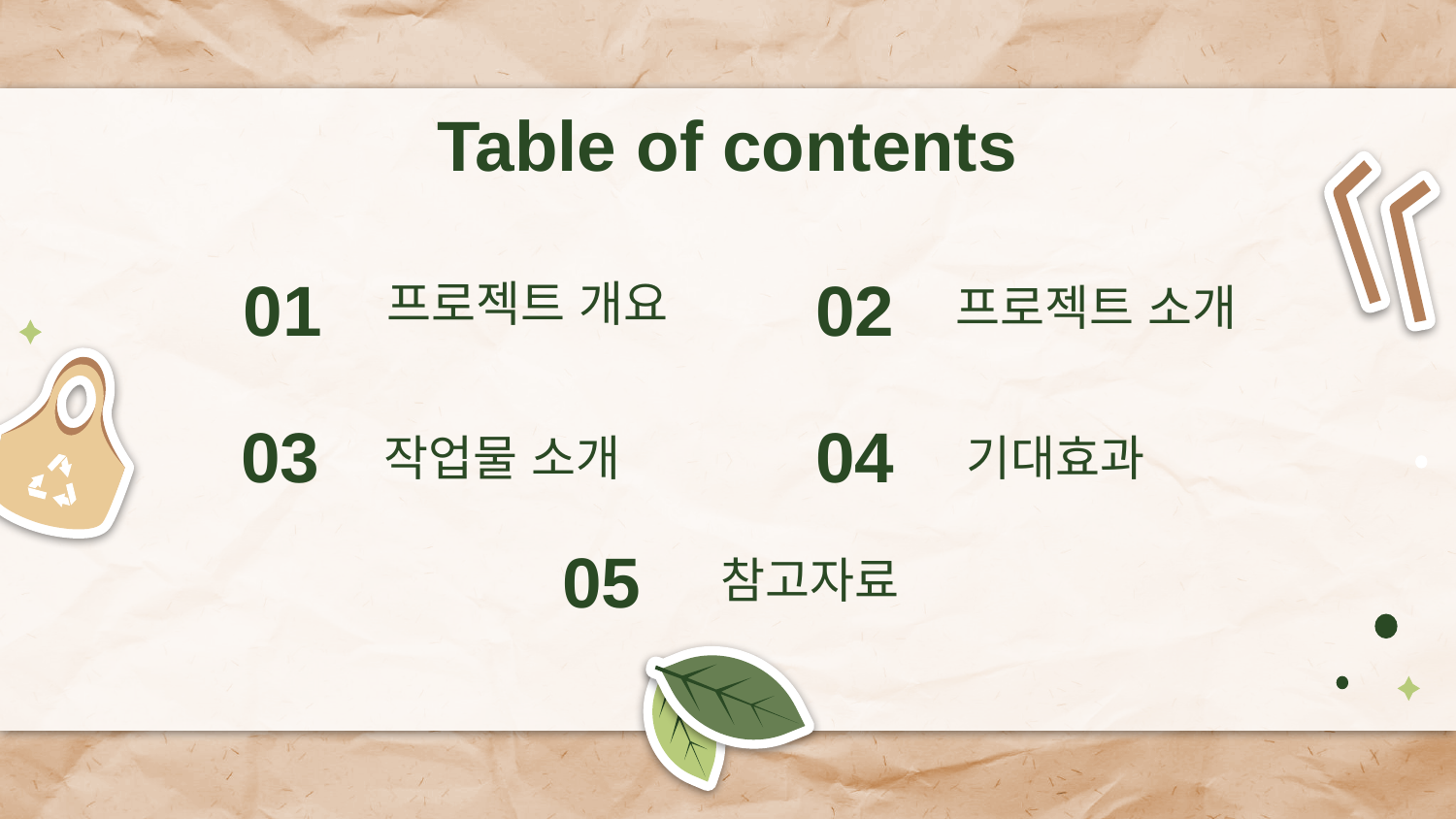

# Table of contents
프로젝트 개요
프로젝트 소개
01
02
03
04
작업물 소개
기대효과

참고자료
05